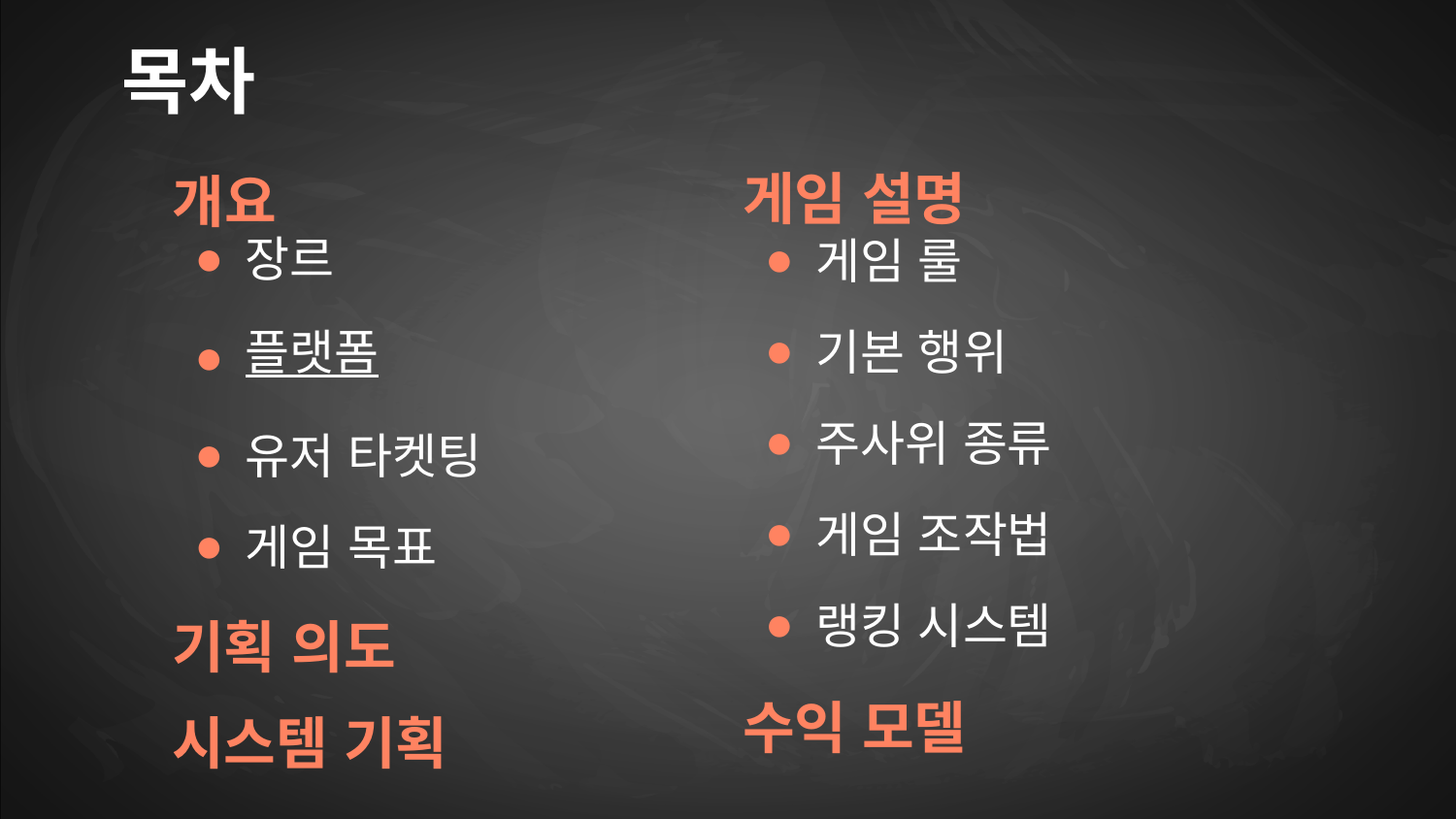

목차
게임 설명
개요
장르
플랫폼
유저 타켓팅
게임 목표
게임 룰
기본 행위
주사위 종류
게임 조작법
랭킹 시스템
기획 의도
수익 모델
시스템 기획